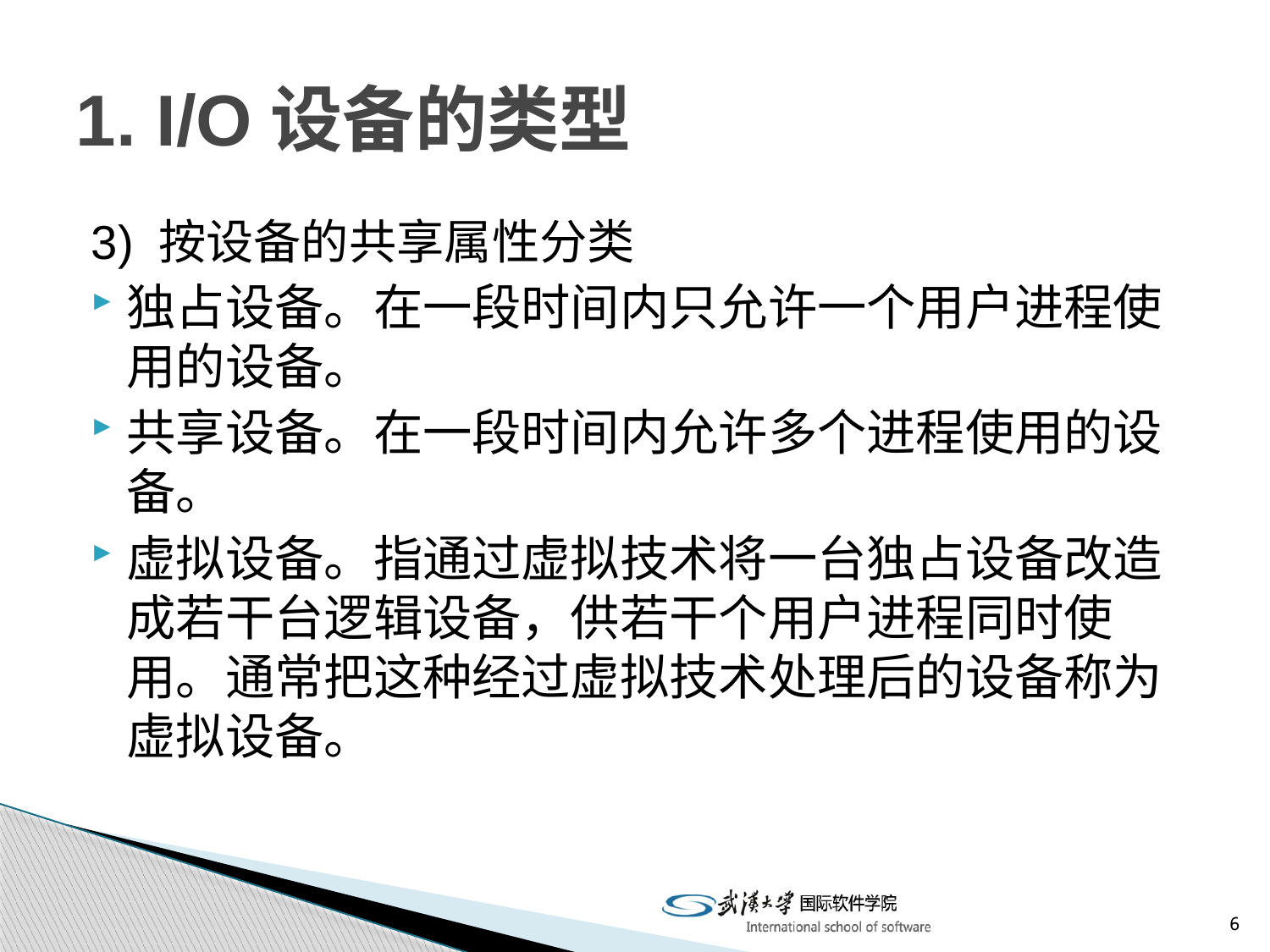

# 1. I/O设备的类型
3) 按设备的共享属性分类
独占设备。在一段时间内只允许一个用户进程使用的设备。
共享设备。在一段时间内允许多个进程使用的设备。
虚拟设备。指通过虚拟技术将一台独占设备改造成若干台逻辑设备，供若干个用户进程同时使用。通常把这种经过虚拟技术处理后的设备称为虚拟设备。

6